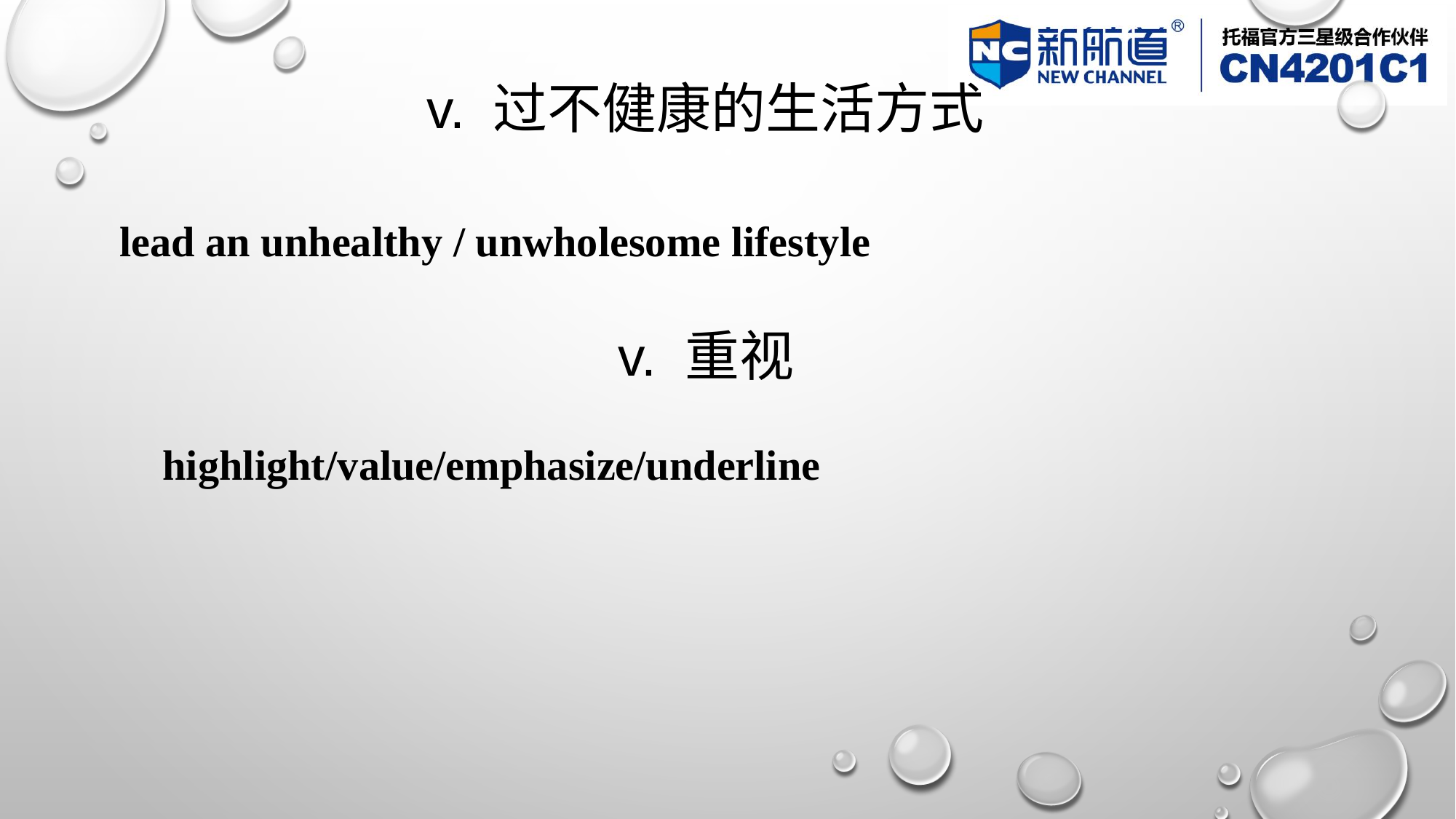

# v. 过不健康的生活方式
lead an unhealthy / unwholesome lifestyle
v. 重视
highlight/value/emphasize/underline